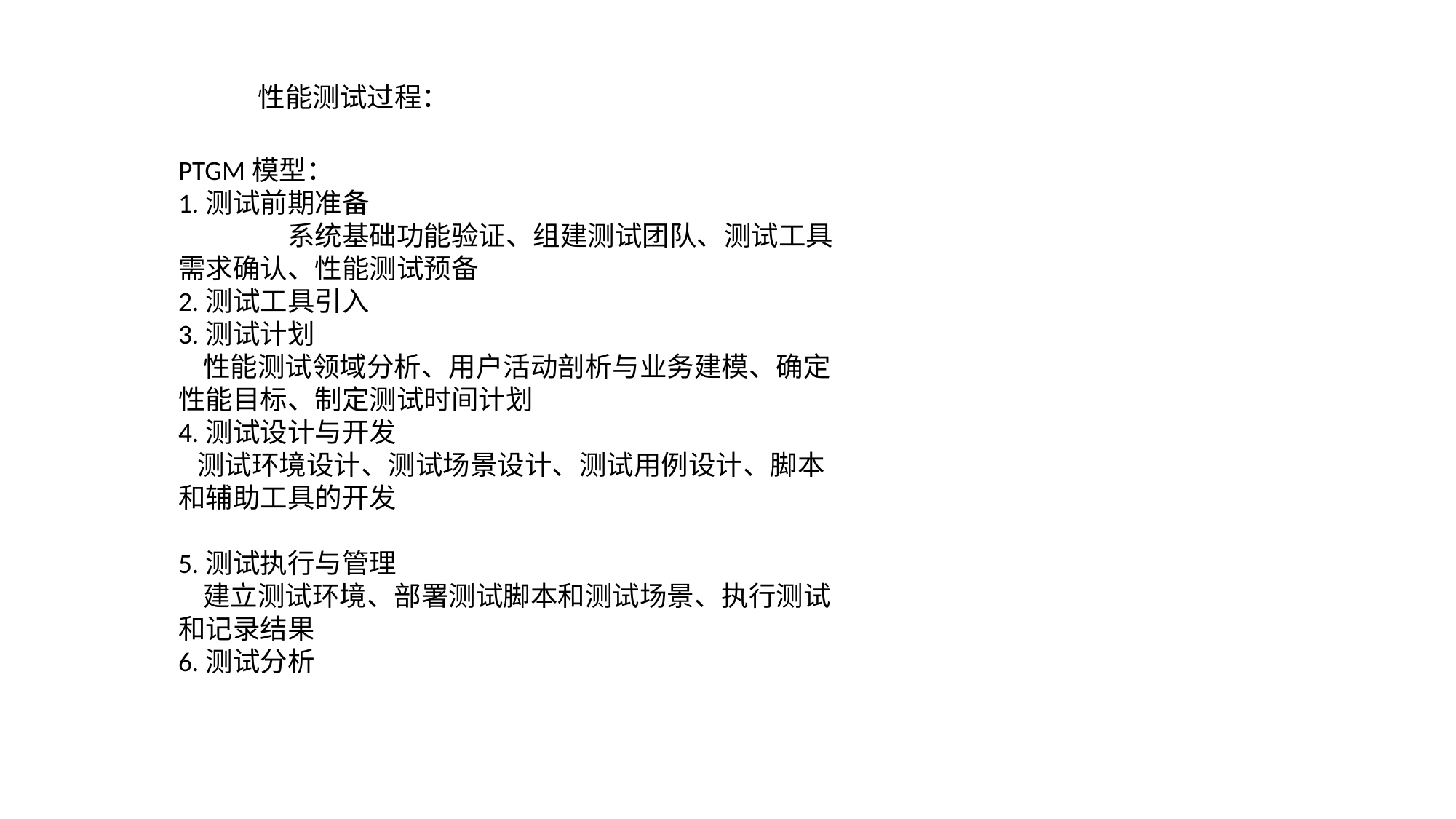

性能测试过程：
PTGM模型：
1.测试前期准备
	系统基础功能验证、组建测试团队、测试工具需求确认、性能测试预备
2.测试工具引入
3.测试计划
   性能测试领域分析、用户活动剖析与业务建模、确定性能目标、制定测试时间计划
4.测试设计与开发
  测试环境设计、测试场景设计、测试用例设计、脚本和辅助工具的开发

5.测试执行与管理
   建立测试环境、部署测试脚本和测试场景、执行测试和记录结果
6.测试分析